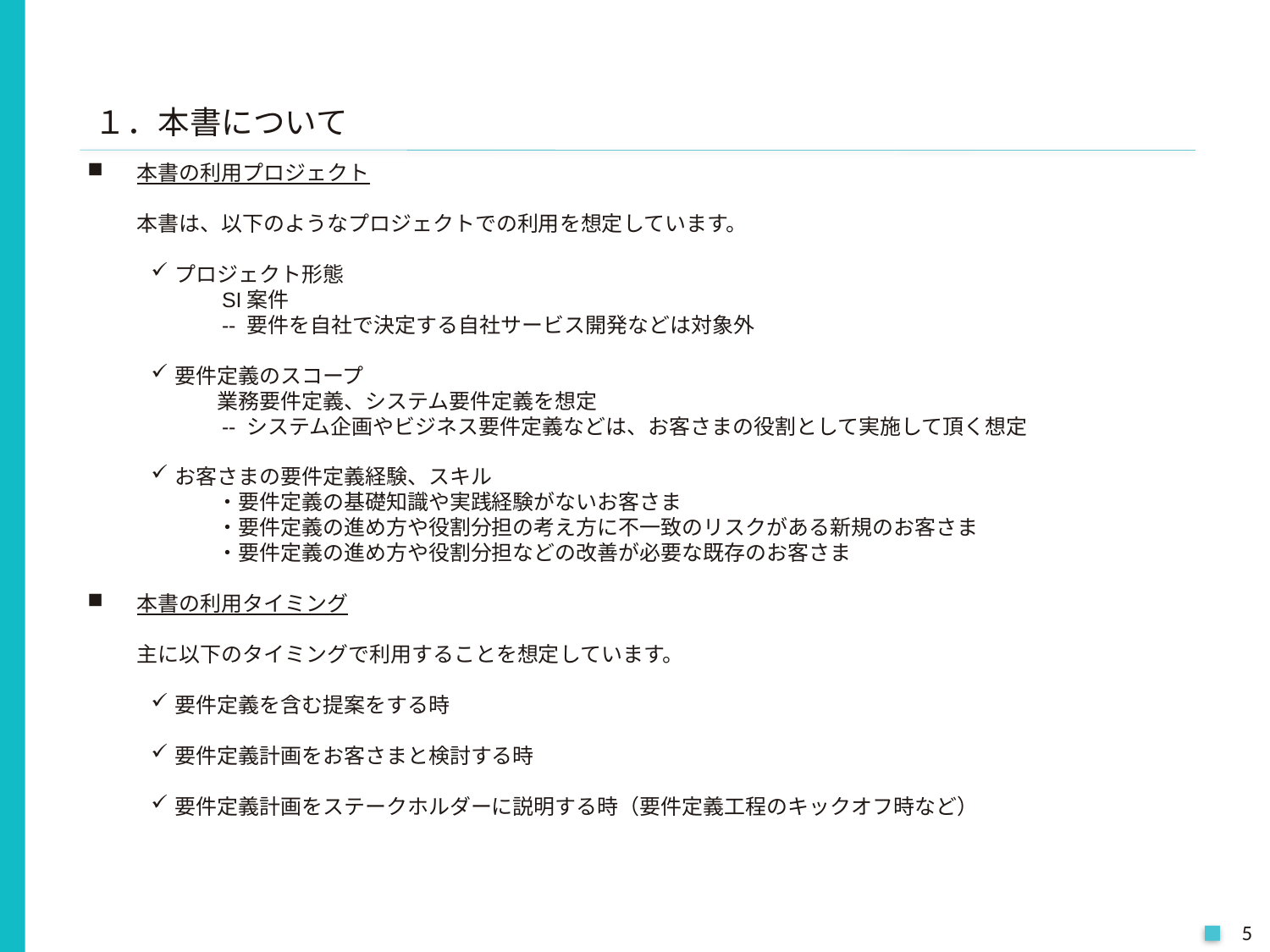

１．本書について
本書の利用プロジェクト
本書は、以下のようなプロジェクトでの利用を想定しています。
プロジェクト形態
　　SI案件
　　-- 要件を自社で決定する自社サービス開発などは対象外
要件定義のスコープ
　　業務要件定義、システム要件定義を想定
　　-- システム企画やビジネス要件定義などは、お客さまの役割として実施して頂く想定
お客さまの要件定義経験、スキル
　　・要件定義の基礎知識や実践経験がないお客さま
　　・要件定義の進め方や役割分担の考え方に不一致のリスクがある新規のお客さま
　　・要件定義の進め方や役割分担などの改善が必要な既存のお客さま
本書の利用タイミング
主に以下のタイミングで利用することを想定しています。
要件定義を含む提案をする時
要件定義計画をお客さまと検討する時
要件定義計画をステークホルダーに説明する時（要件定義工程のキックオフ時など）
5